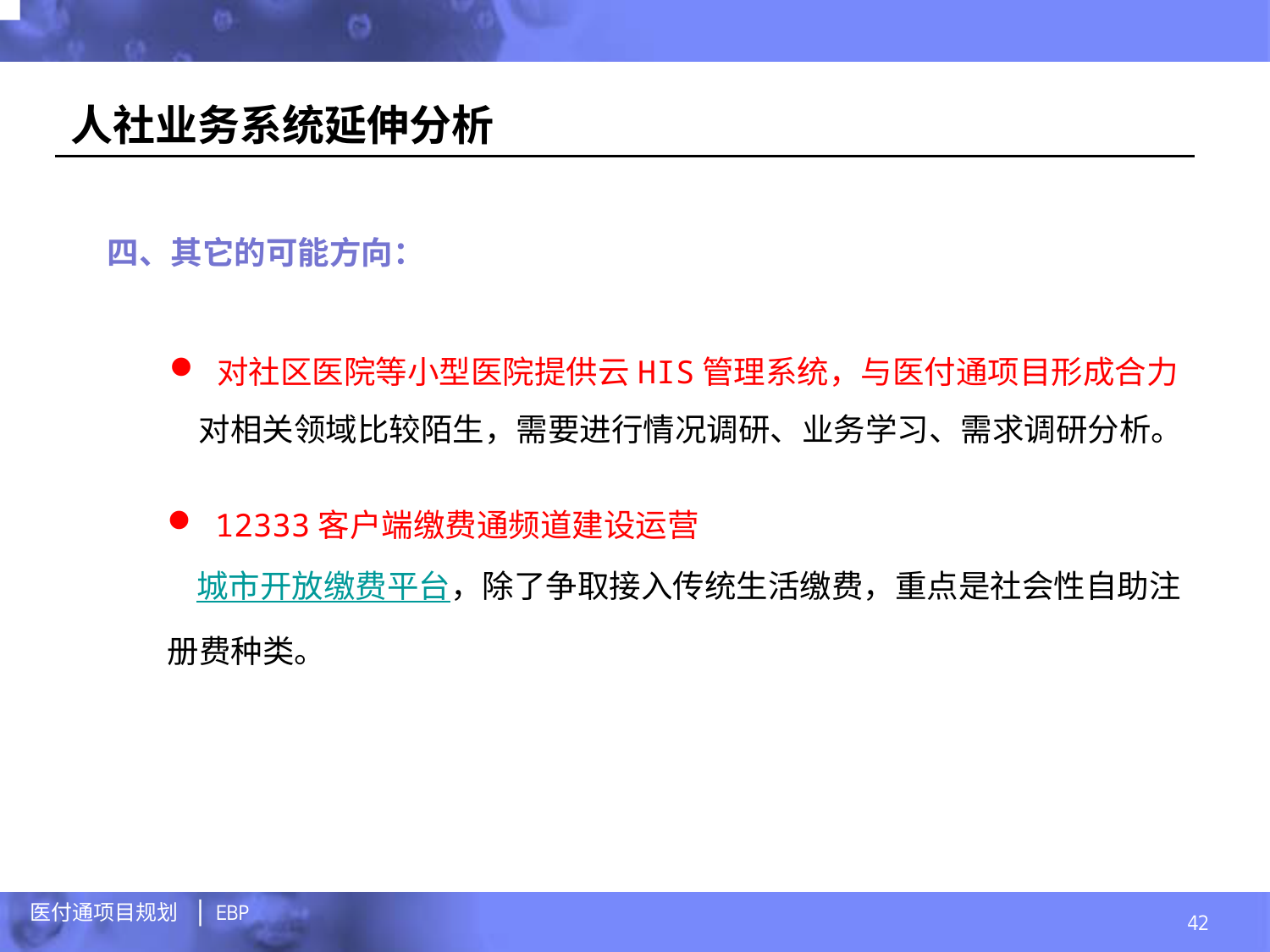

人社业务系统延伸分析
四、其它的可能方向：
对社区医院等小型医院提供云HIS管理系统，与医付通项目形成合力
   对相关领域比较陌生，需要进行情况调研、业务学习、需求调研分析。
12333客户端缴费通频道建设运营
   城市开放缴费平台，除了争取接入传统生活缴费，重点是社会性自助注册费种类。
42